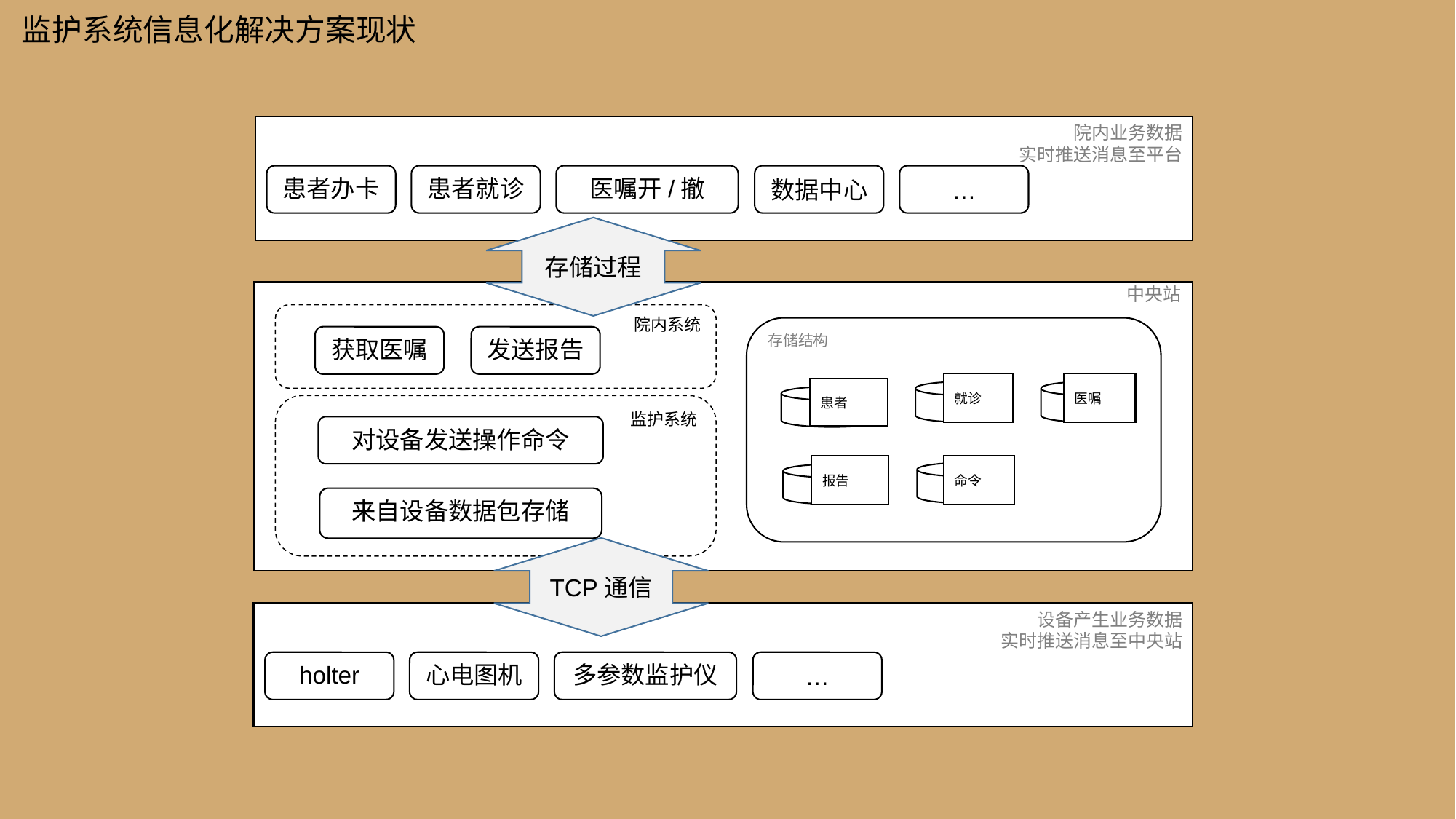

基于集成平台的应用系统
公用服务管理系统
患者主索引管理系统
临床数据中心管理系统(集成视图)
临床辅助决策支持

WS/MQ
ETL
监护系统信息化解决方案现状
EMPI
院内业务数据
实时推送消息至平台
患者办卡
患者就诊
医嘱开/撤
数据中心
…
公共
服务
临床数据中心
(CDR)
存储过程
中央站
院内系统
存储结构
获取医嘱
发送报告
就诊
医嘱
患者

监护系统
对设备发送操作命令
报告
命令

来自设备数据包存储
TCP通信
患者主索引服务
患者信息注册服务

设备产生业务数据
实时推送消息至中央站
规则管理
服务
主数据管理服务
holter
心电图机
多参数监护仪
…

患者信息查询

医疗卫生人员注册/查询服务
规则
创建

患者信息交叉检索

科室注册/查询服务

规则
访问

患者信息更新通知

术语/字典注册/查询服务
规则
发布

主数据更新通知

临床数据存储库
科研数据存储库
临床知识库